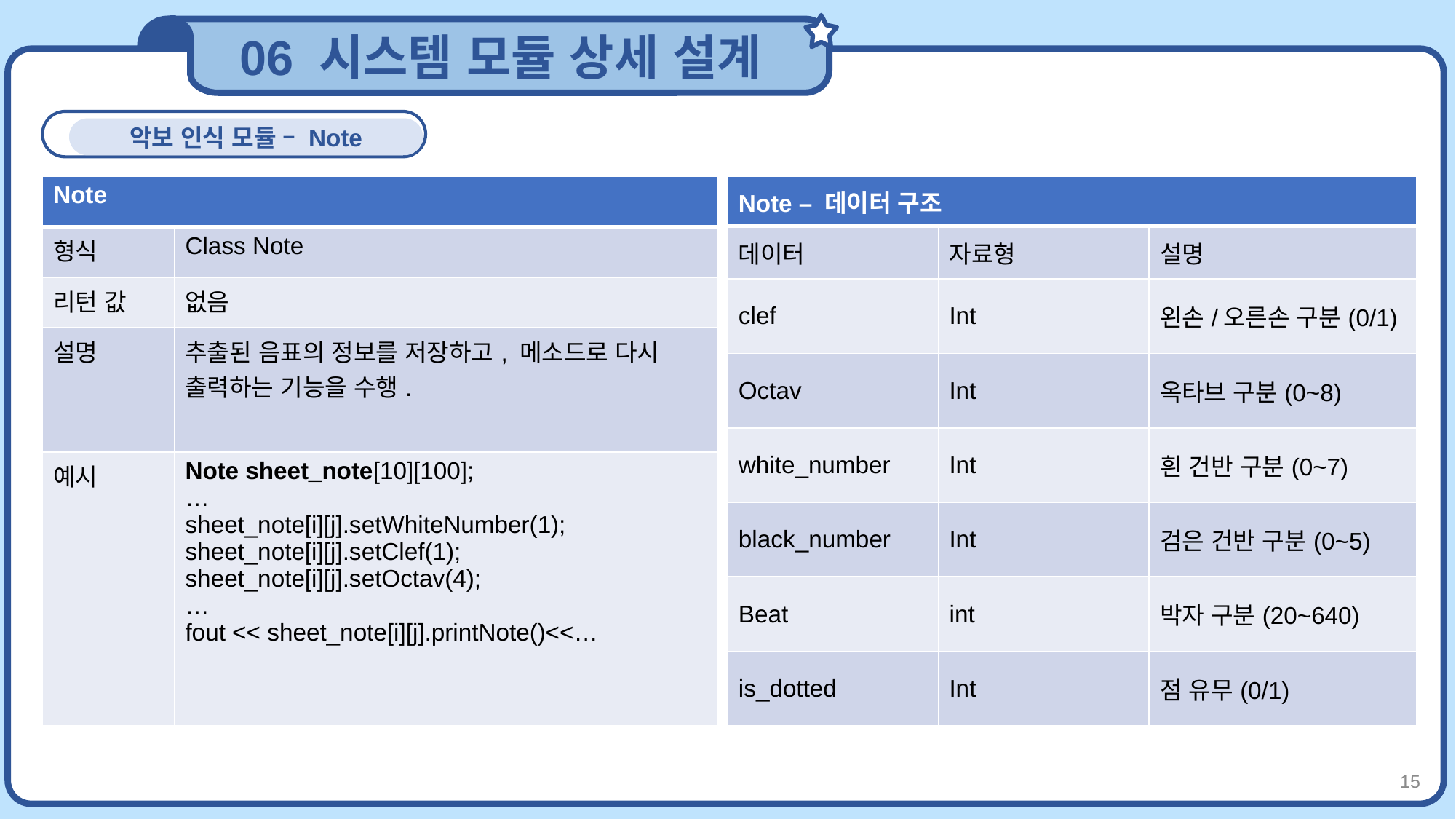

06 시스템 모듈 상세 설계

CONTENTS
악보 인식 모듈 – Note
| Note |  |
| --- | --- |
| 형식 | Class Note |
| 리턴 값 | 없음 |
| 설명 | 추출된 음표의 정보를 저장하고, 메소드로 다시 출력하는 기능을 수행. |
| 예시 | Note sheet\_note[10][100]; … sheet\_note[i][j].setWhiteNumber(1); sheet\_note[i][j].setClef(1); sheet\_note[i][j].setOctav(4); … fout << sheet\_note[i][j].printNote()<<… |
| Note – 데이터 구조 |  |  |
| --- | --- | --- |
| 데이터 | 자료형 | 설명 |
| clef | Int | 왼손/오른손 구분(0/1) |
| Octav | Int | 옥타브 구분(0~8) |
| white\_number | Int | 흰 건반 구분(0~7) |
| black\_number | Int | 검은 건반 구분(0~5) |
| Beat | int | 박자 구분(20~640) |
| is\_dotted | Int | 점 유무(0/1) |
15